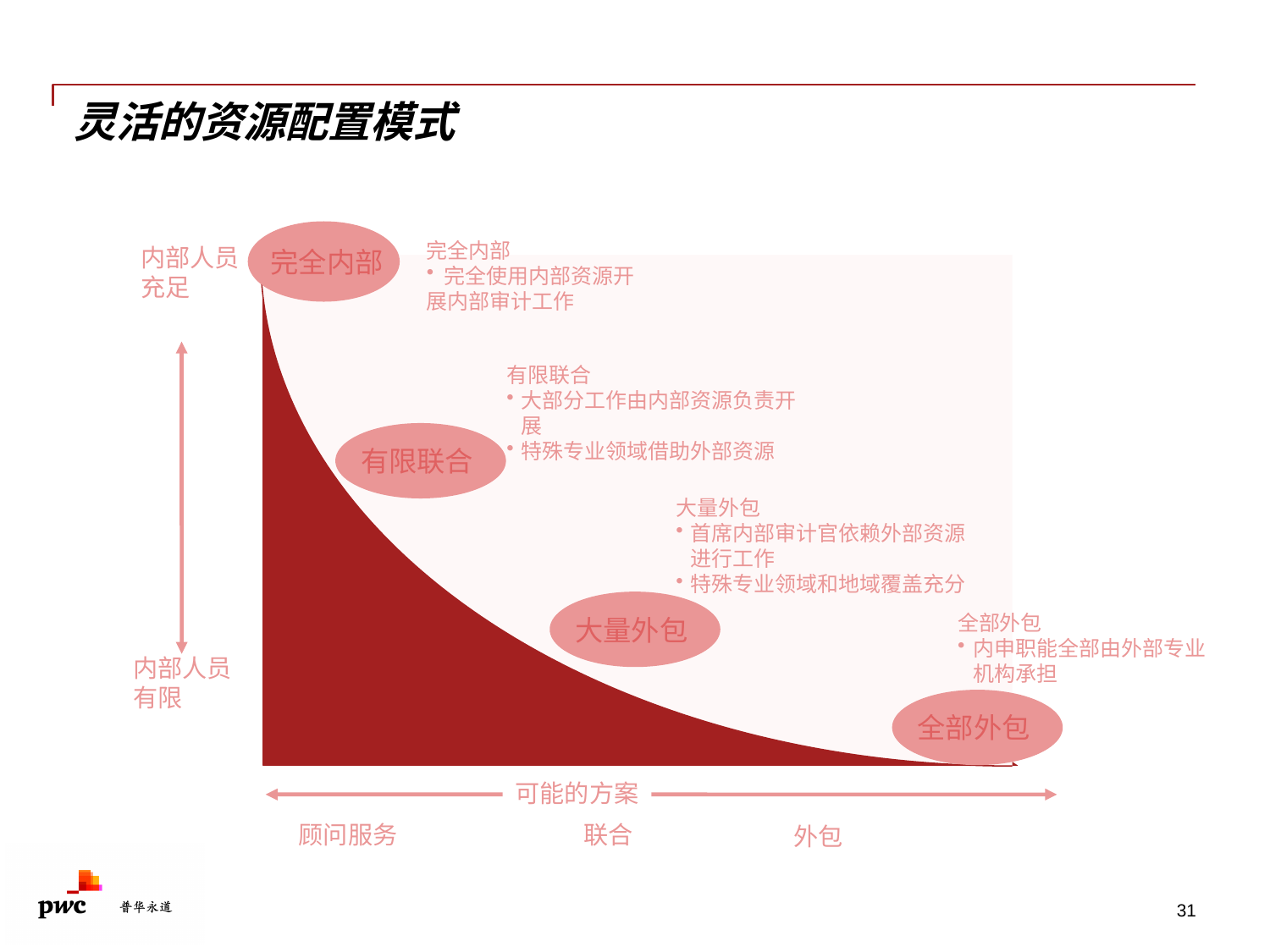

# 灵活的资源配置模式
完全内部
完全内部
 完全使用内部资源开展内部审计工作
内部人员
充足

内部人员
有限

有限联合
大部分工作由内部资源负责开展
特殊专业领域借助外部资源
有限联合
大量外包
首席内部审计官依赖外部资源进行工作
特殊专业领域和地域覆盖充分
大量外包
全部外包
内申职能全部由外部专业机构承担
全部外包
可能的方案

顾问服务
联合
外包
31